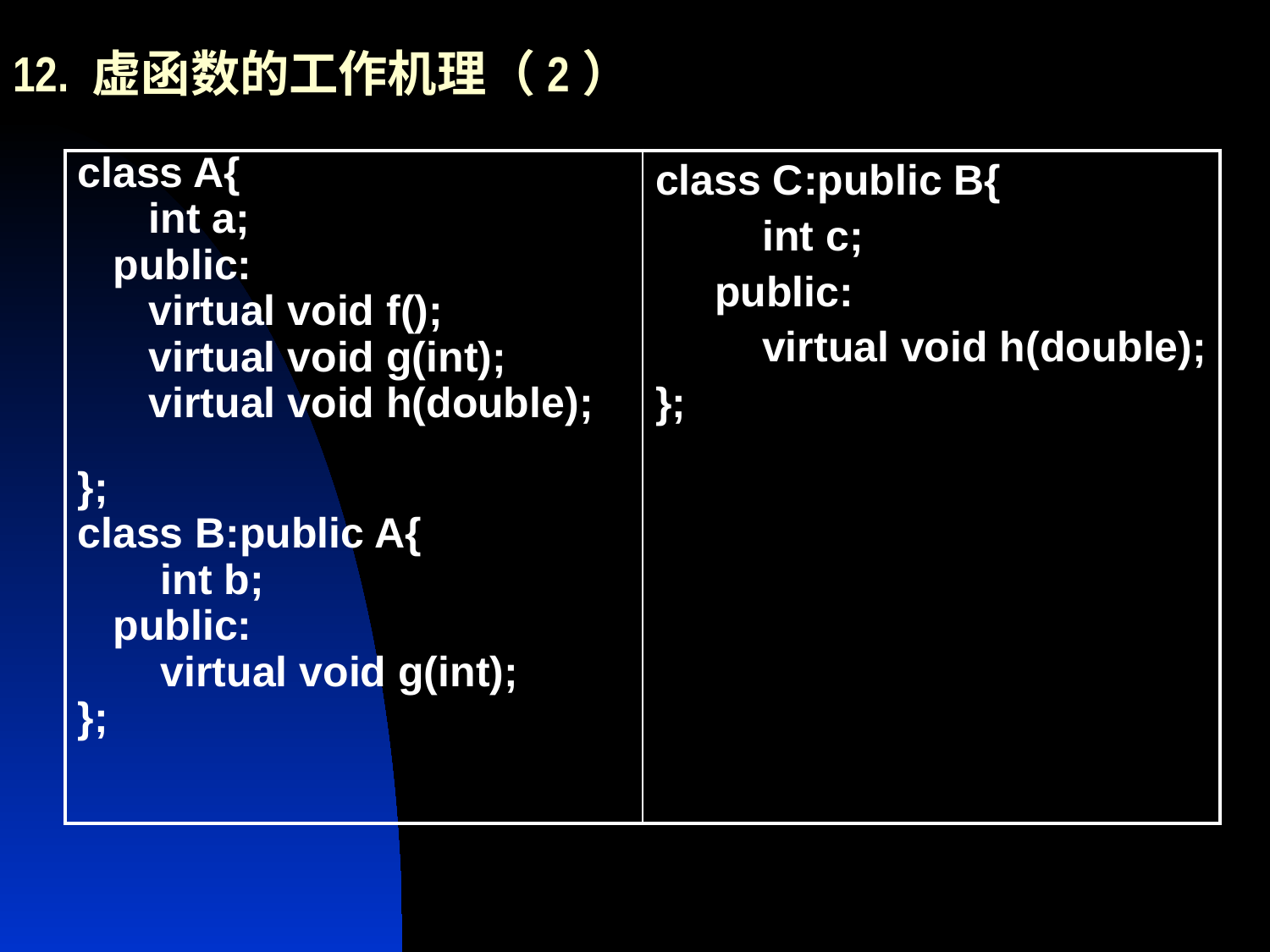

# 12. 虚函数的工作机理（2）
| class A{ int a; public: virtual void f(); virtual void g(int); virtual void h(double); }; class B:public A{ int b; public: virtual void g(int); }; | class C:public B{ int c; public: virtual void h(double); }; |
| --- | --- |